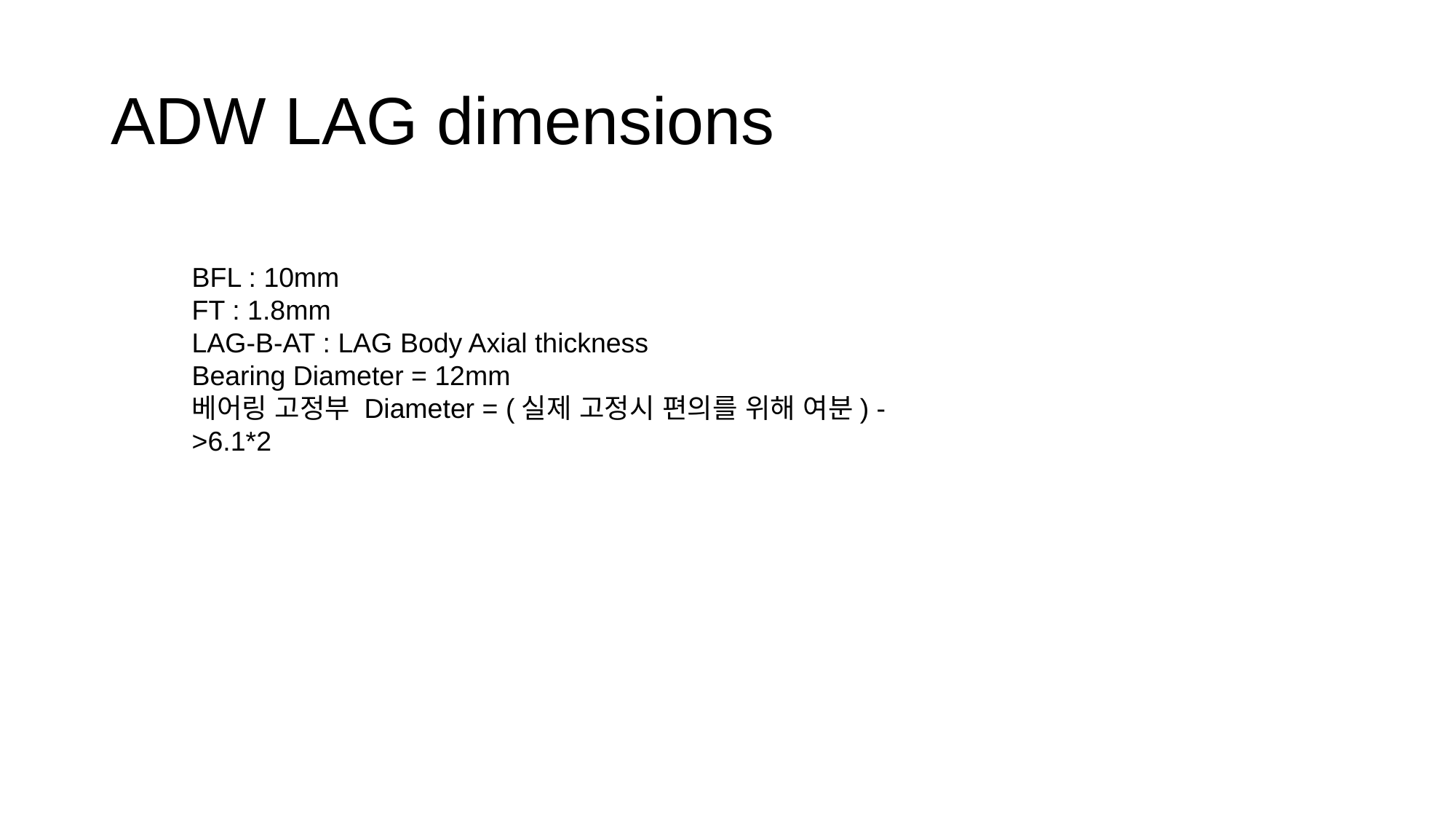

# ADW LAG dimensions
BFL : 10mm
FT : 1.8mm
LAG-B-AT : LAG Body Axial thickness
Bearing Diameter = 12mm
베어링 고정부 Diameter = (실제 고정시 편의를 위해 여분) ->6.1*2